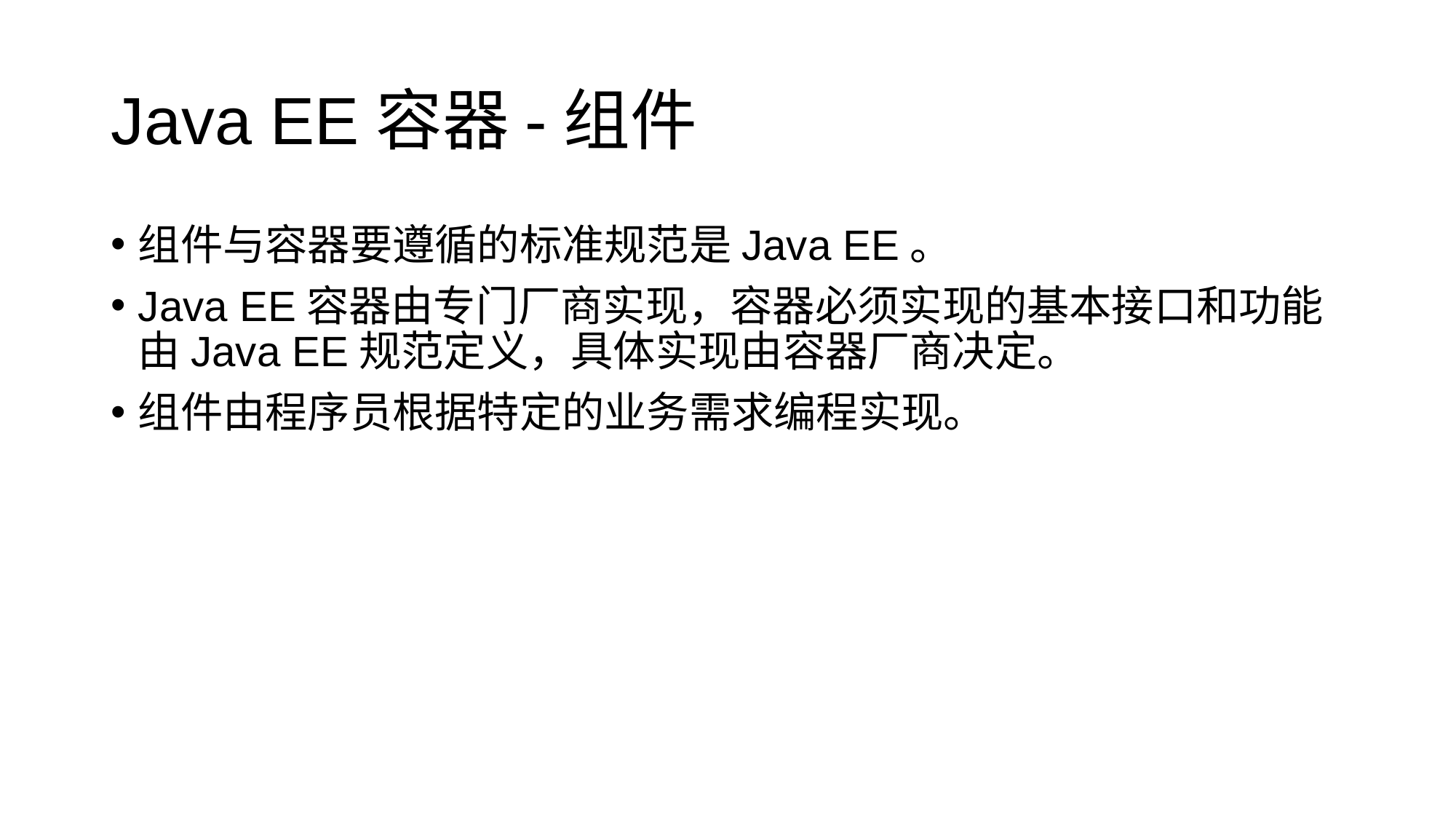

# Java EE容器-组件
组件与容器要遵循的标准规范是Java EE。
Java EE容器由专门厂商实现，容器必须实现的基本接口和功能由Java EE规范定义，具体实现由容器厂商决定。
组件由程序员根据特定的业务需求编程实现。